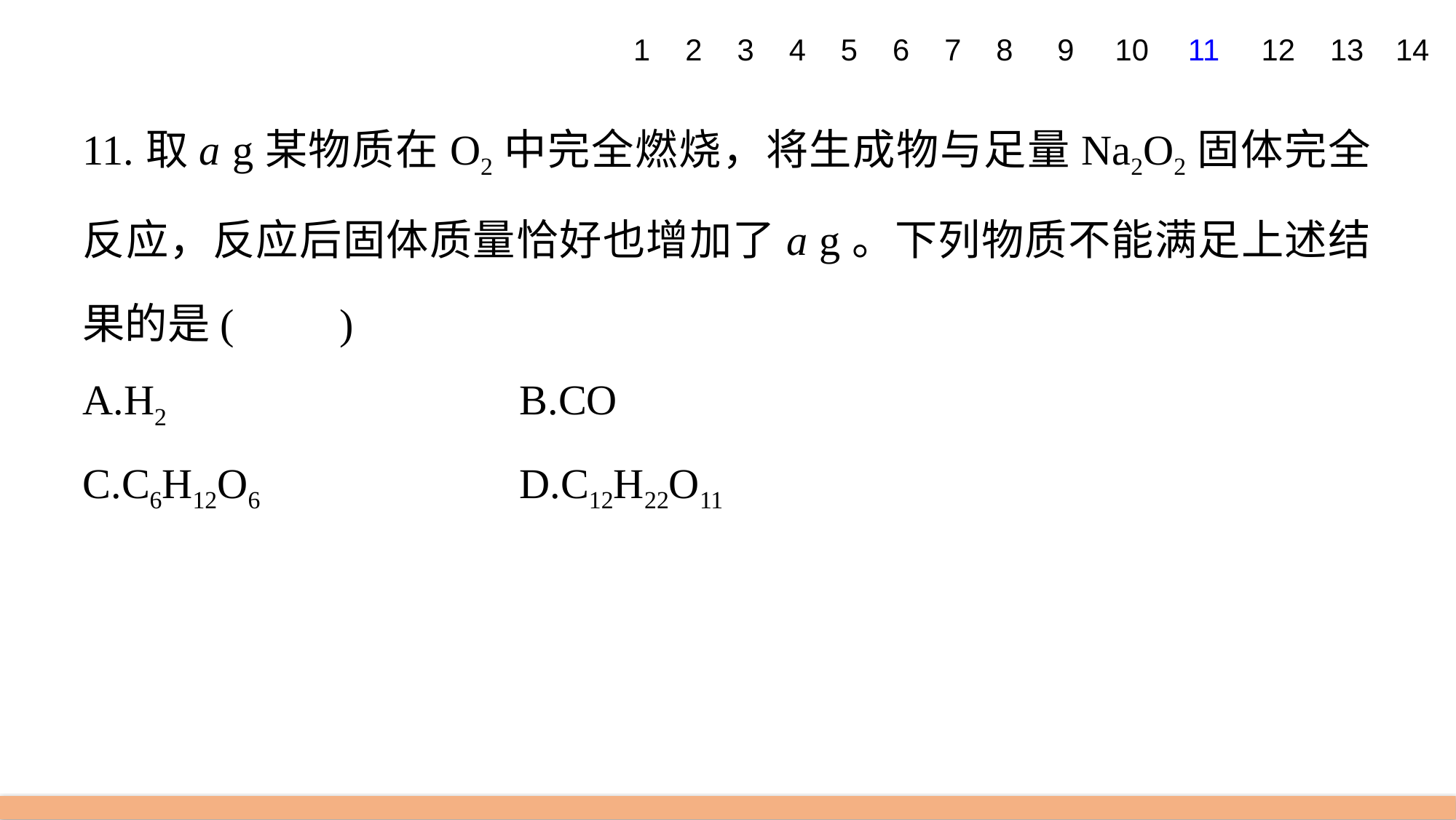

1
2
3
4
5
6
7
8
9
10
11
12
13
14
11.取a g某物质在O2中完全燃烧，将生成物与足量Na2O2固体完全反应，反应后固体质量恰好也增加了a g。下列物质不能满足上述结果的是(　　)
A.H2  				B.CO
C.C6H12O6  			D.C12H22O11